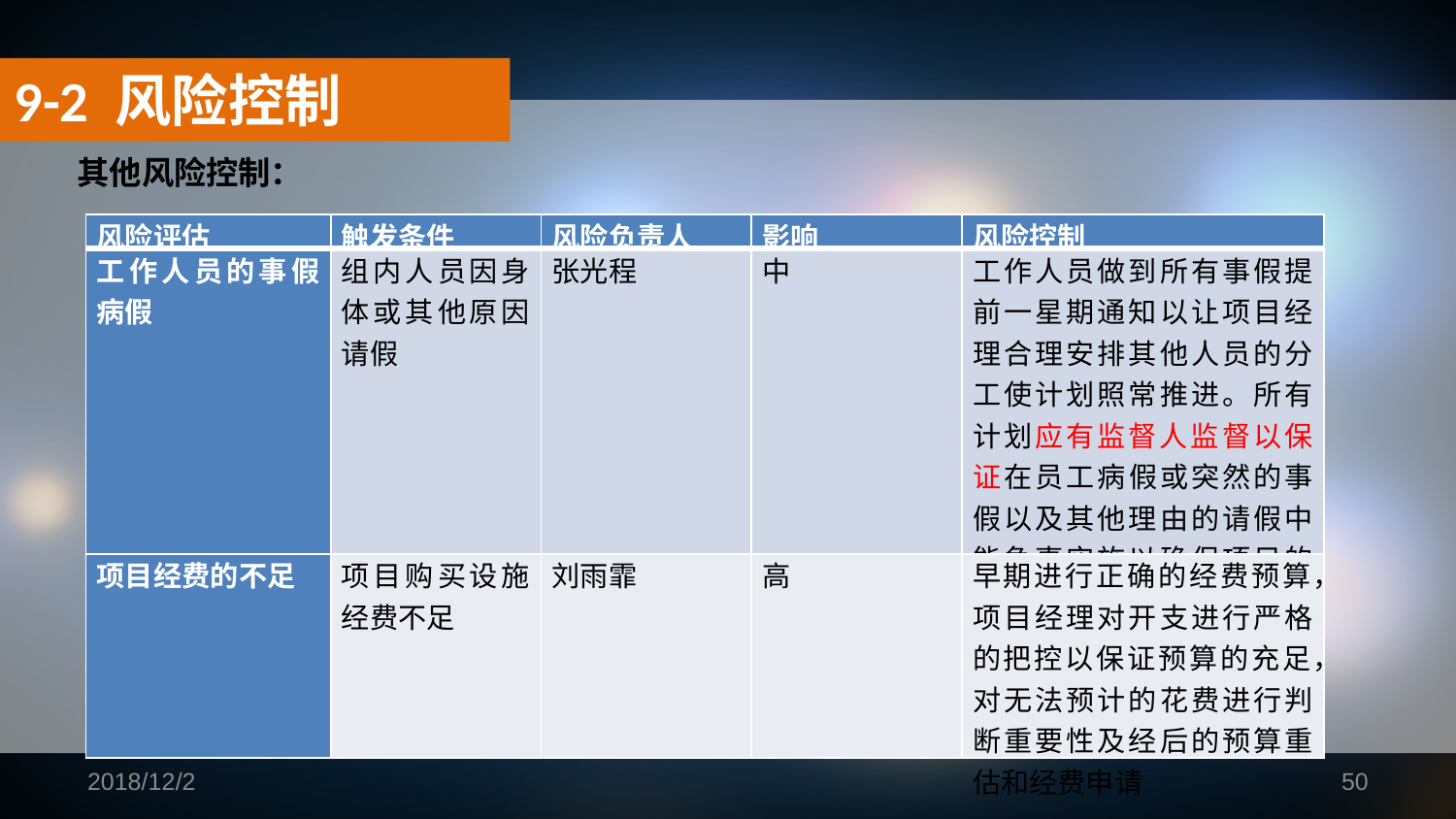

9-2 风险控制

其他风险控制：
| 风险评估 | 触发条件 | 风险负责人 | 影响 | 风险控制 |
| --- | --- | --- | --- | --- |
| 工作人员的事假病假 | 组内人员因身体或其他原因请假 | 张光程 | 中 | 工作人员做到所有事假提前一星期通知以让项目经理合理安排其他人员的分工使计划照常推进。所有计划应有监督人监督以保证在员工病假或突然的事假以及其他理由的请假中能急事实施以确保项目的正常推进 |
| 项目经费的不足 | 项目购买设施经费不足 | 刘雨霏 | 高 | 早期进行正确的经费预算，项目经理对开支进行严格的把控以保证预算的充足，对无法预计的花费进行判断重要性及经后的预算重估和经费申请 |
2018/12/2
50